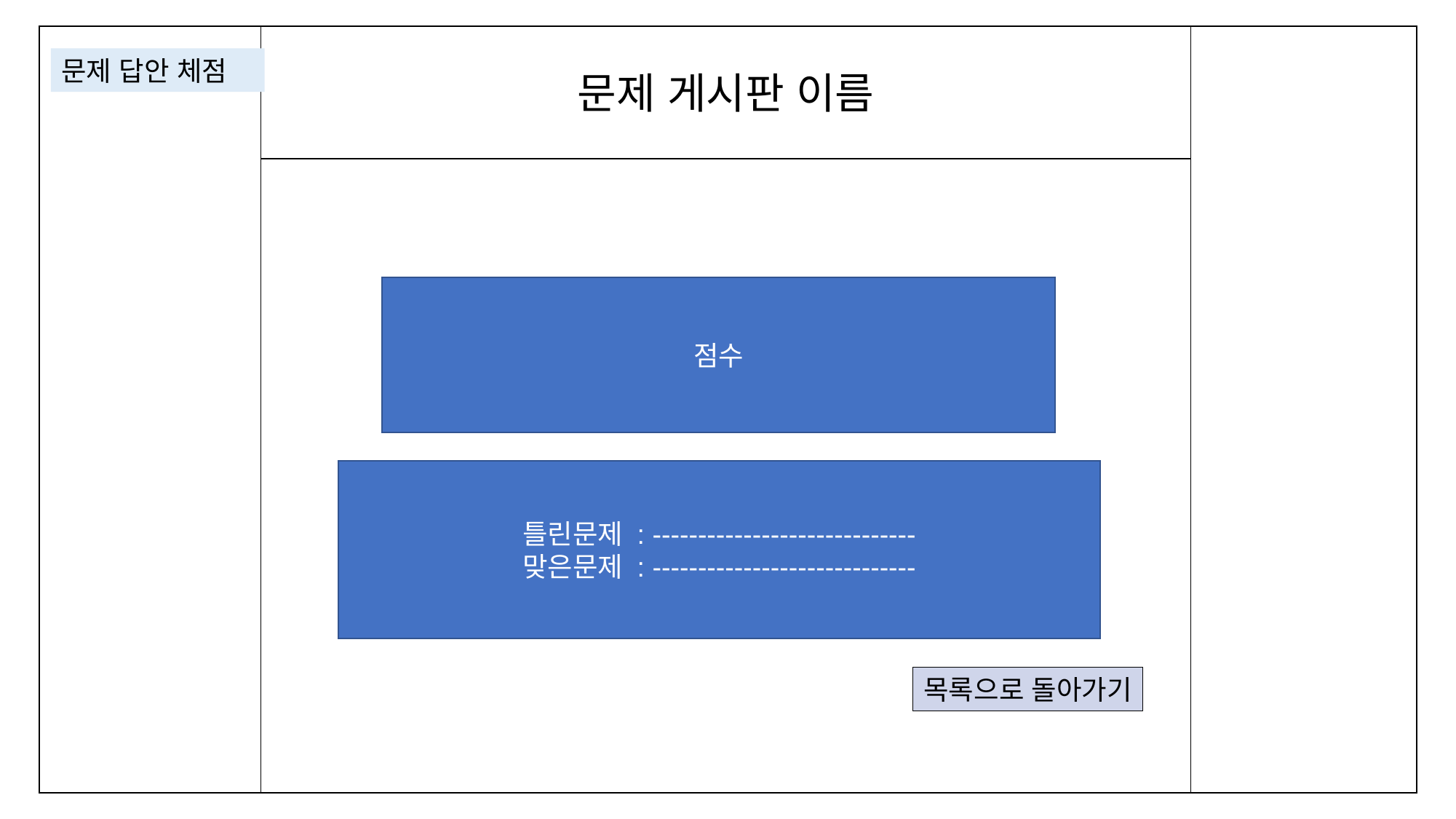

문제 답안 체점
문제 게시판 이름
점수
틀린문제 : -----------------------------
맞은문제 : -----------------------------
목록으로 돌아가기